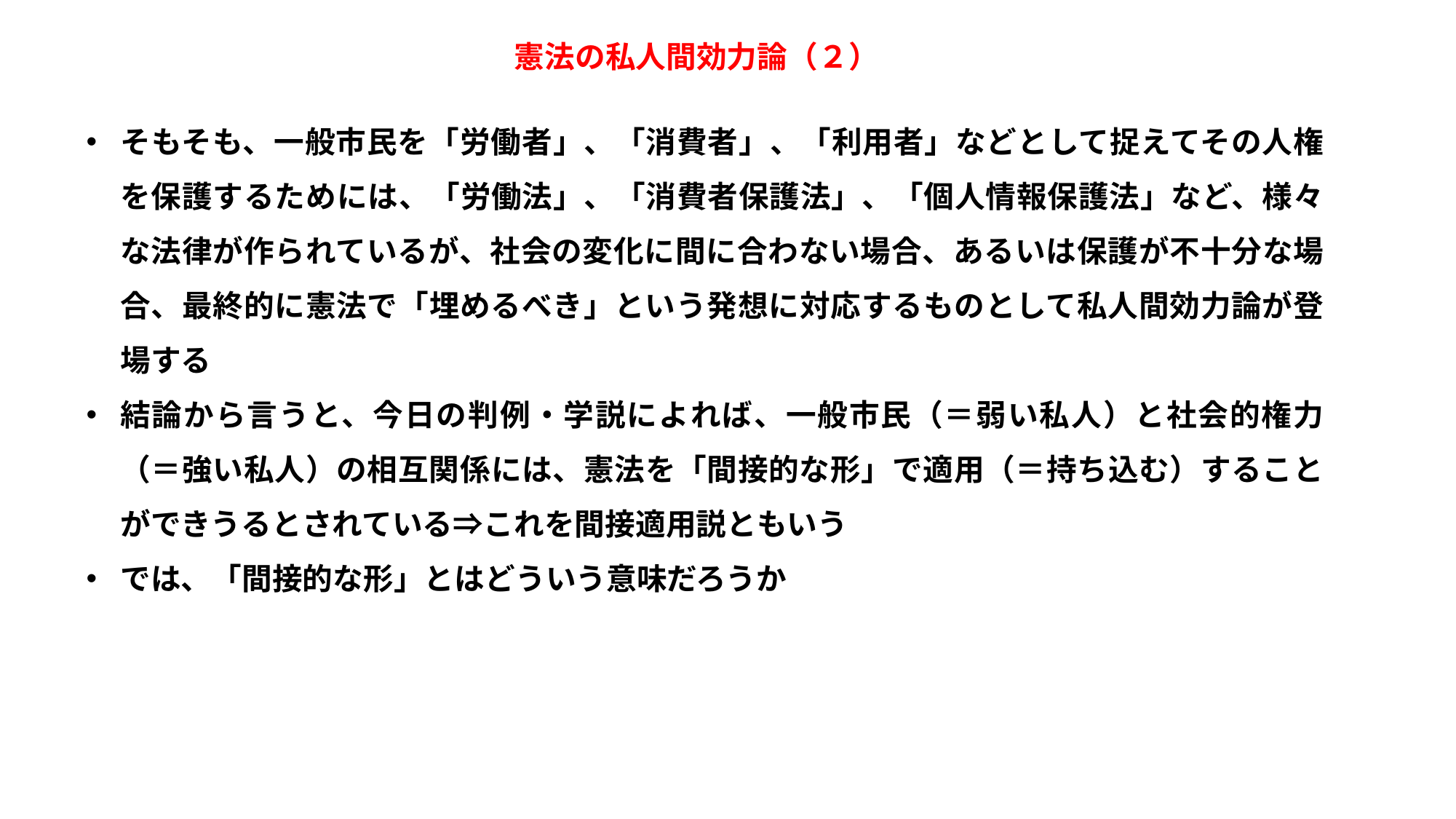

憲法の私人間効力論（２）
そもそも、一般市民を「労働者」、「消費者」、「利用者」などとして捉えてその人権を保護するためには、「労働法」、「消費者保護法」、「個人情報保護法」など、様々な法律が作られているが、社会の変化に間に合わない場合、あるいは保護が不十分な場合、最終的に憲法で「埋めるべき」という発想に対応するものとして私人間効力論が登場する
結論から言うと、今日の判例・学説によれば、一般市民（＝弱い私人）と社会的権力（＝強い私人）の相互関係には、憲法を「間接的な形」で適用（＝持ち込む）することができうるとされている⇒これを間接適用説ともいう
では、「間接的な形」とはどういう意味だろうか